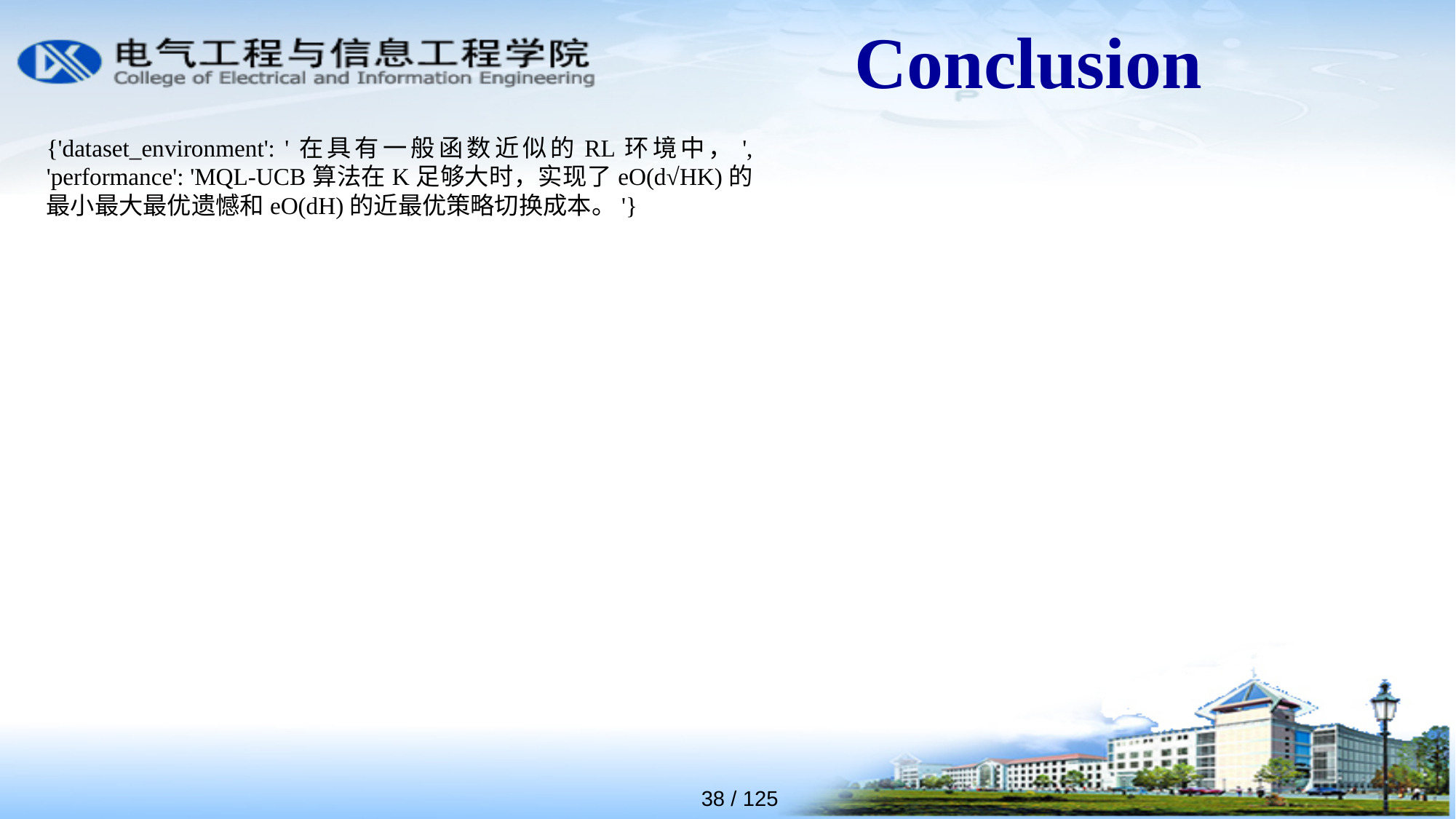

Conclusion
{'dataset_environment': '在具有一般函数近似的RL环境中，', 'performance': 'MQL-UCB算法在K足够大时，实现了eO(d√HK)的最小最大最优遗憾和eO(dH)的近最优策略切换成本。'}
38 / 125